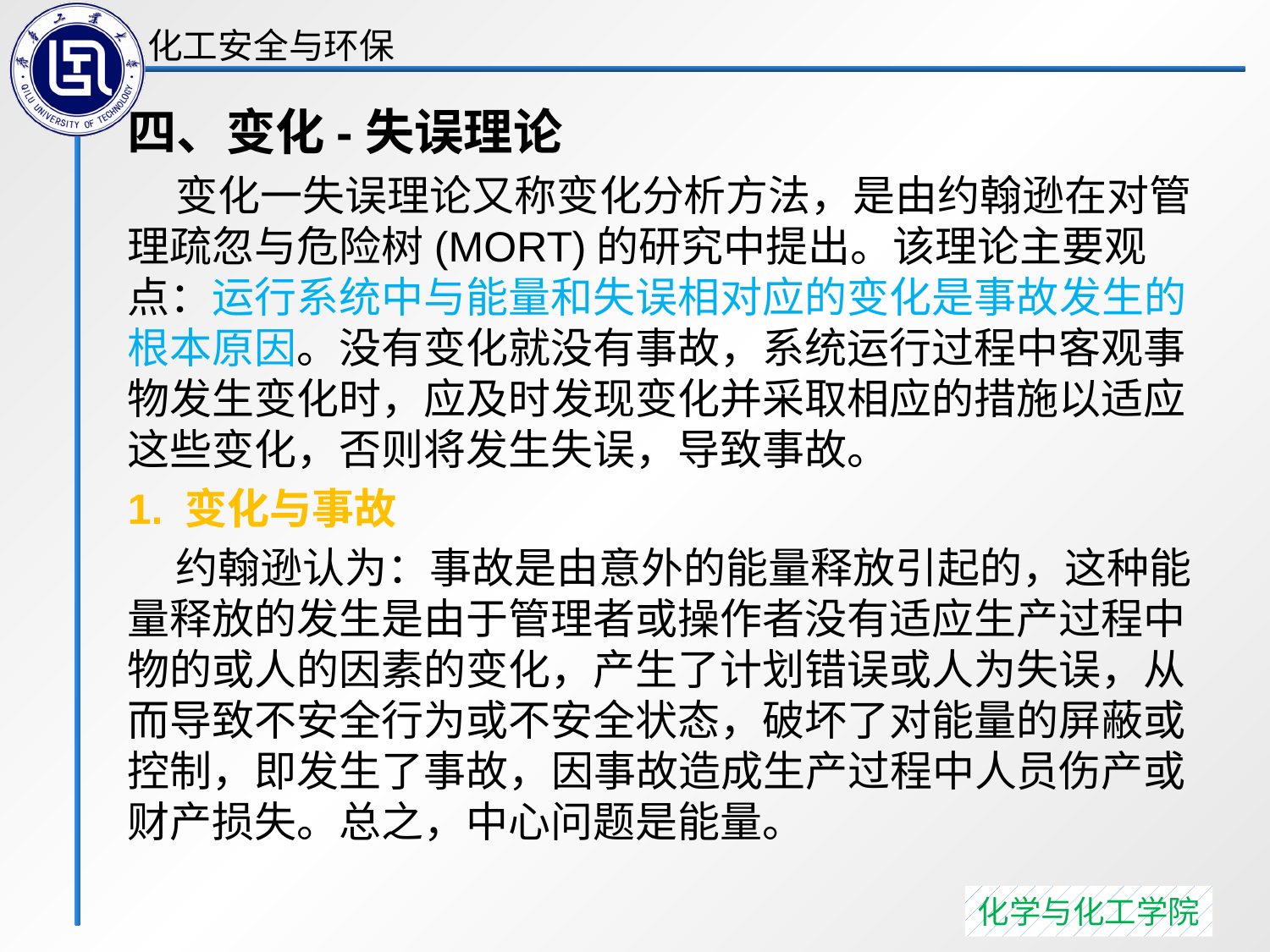

四、变化-失误理论
    变化一失误理论又称变化分析方法，是由约翰逊在对管理疏忽与危险树(MORT)的研究中提出。该理论主要观点：运行系统中与能量和失误相对应的变化是事故发生的根本原因。没有变化就没有事故，系统运行过程中客观事物发生变化时，应及时发现变化并采取相应的措施以适应这些变化，否则将发生失误，导致事故。
1. 变化与事故
    约翰逊认为：事故是由意外的能量释放引起的，这种能量释放的发生是由于管理者或操作者没有适应生产过程中物的或人的因素的变化，产生了计划错误或人为失误，从而导致不安全行为或不安全状态，破坏了对能量的屏蔽或控制，即发生了事故，因事故造成生产过程中人员伤产或财产损失。总之，中心问题是能量。